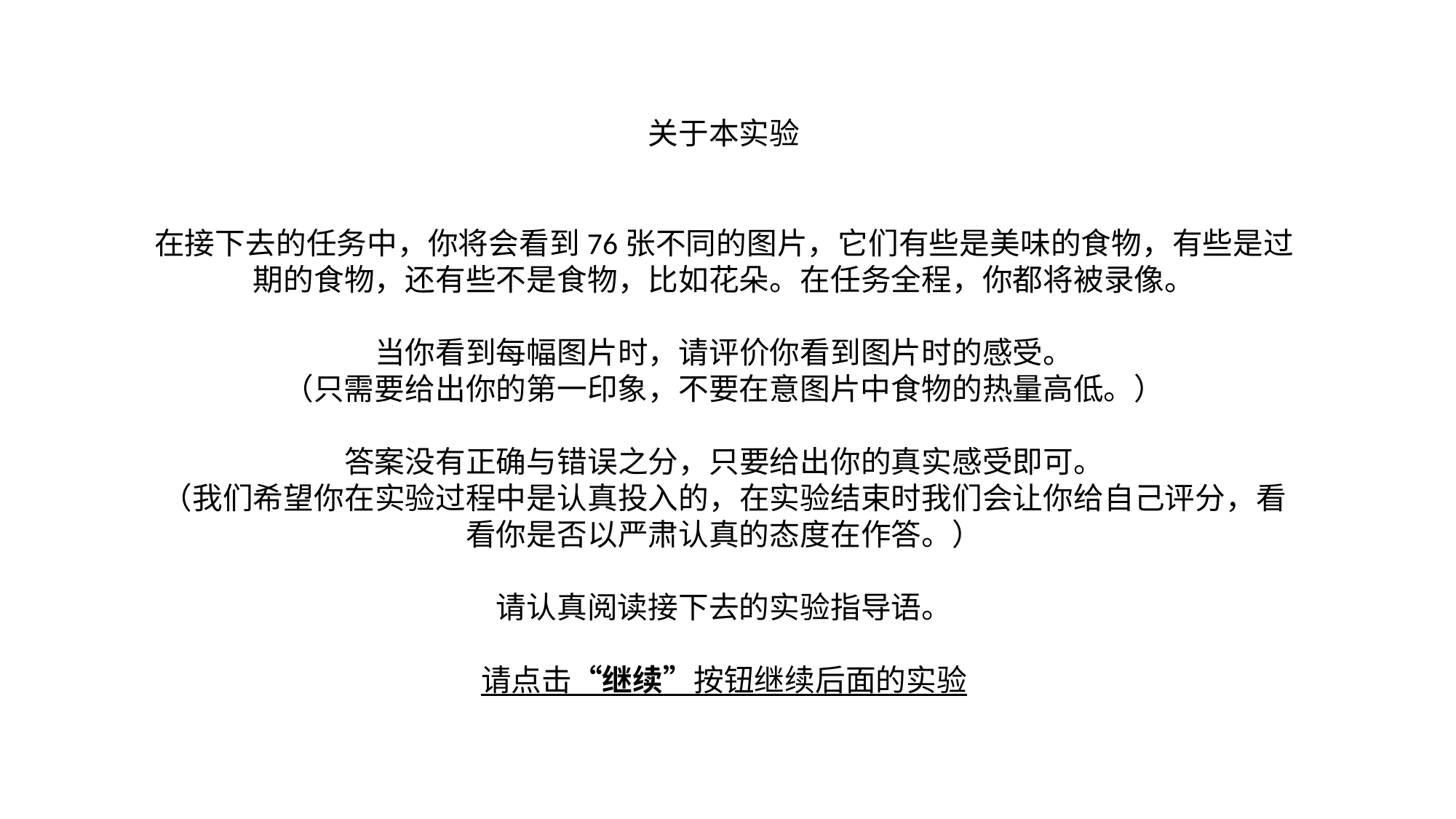

关于本实验

在接下去的任务中，你将会看到76张不同的图片，它们有些是美味的食物，有些是过期的食物，还有些不是食物，比如花朵。在任务全程，你都将被录像。

当你看到每幅图片时，请评价你看到图片时的感受。
（只需要给出你的第一印象，不要在意图片中食物的热量高低。）

答案没有正确与错误之分，只要给出你的真实感受即可。
（我们希望你在实验过程中是认真投入的，在实验结束时我们会让你给自己评分，看看你是否以严肃认真的态度在作答。）

请认真阅读接下去的实验指导语。

请点击“继续”按钮继续后面的实验